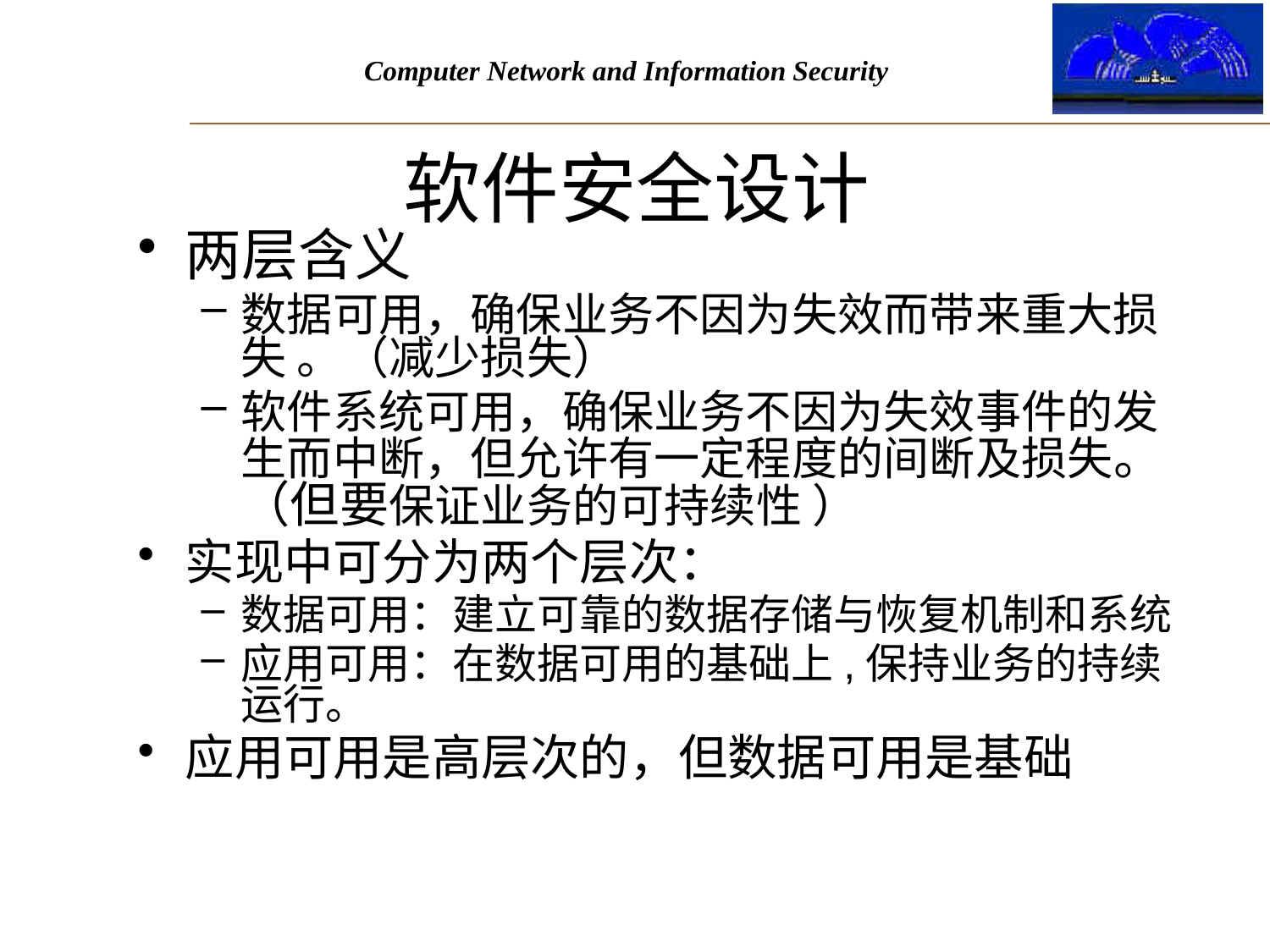

# 软件安全设计
两层含义
数据可用，确保业务不因为失效而带来重大损失 。（减少损失）
软件系统可用，确保业务不因为失效事件的发生而中断，但允许有一定程度的间断及损失。（但要保证业务的可持续性 ）
实现中可分为两个层次：
数据可用：建立可靠的数据存储与恢复机制和系统
应用可用：在数据可用的基础上,保持业务的持续运行。
应用可用是高层次的，但数据可用是基础